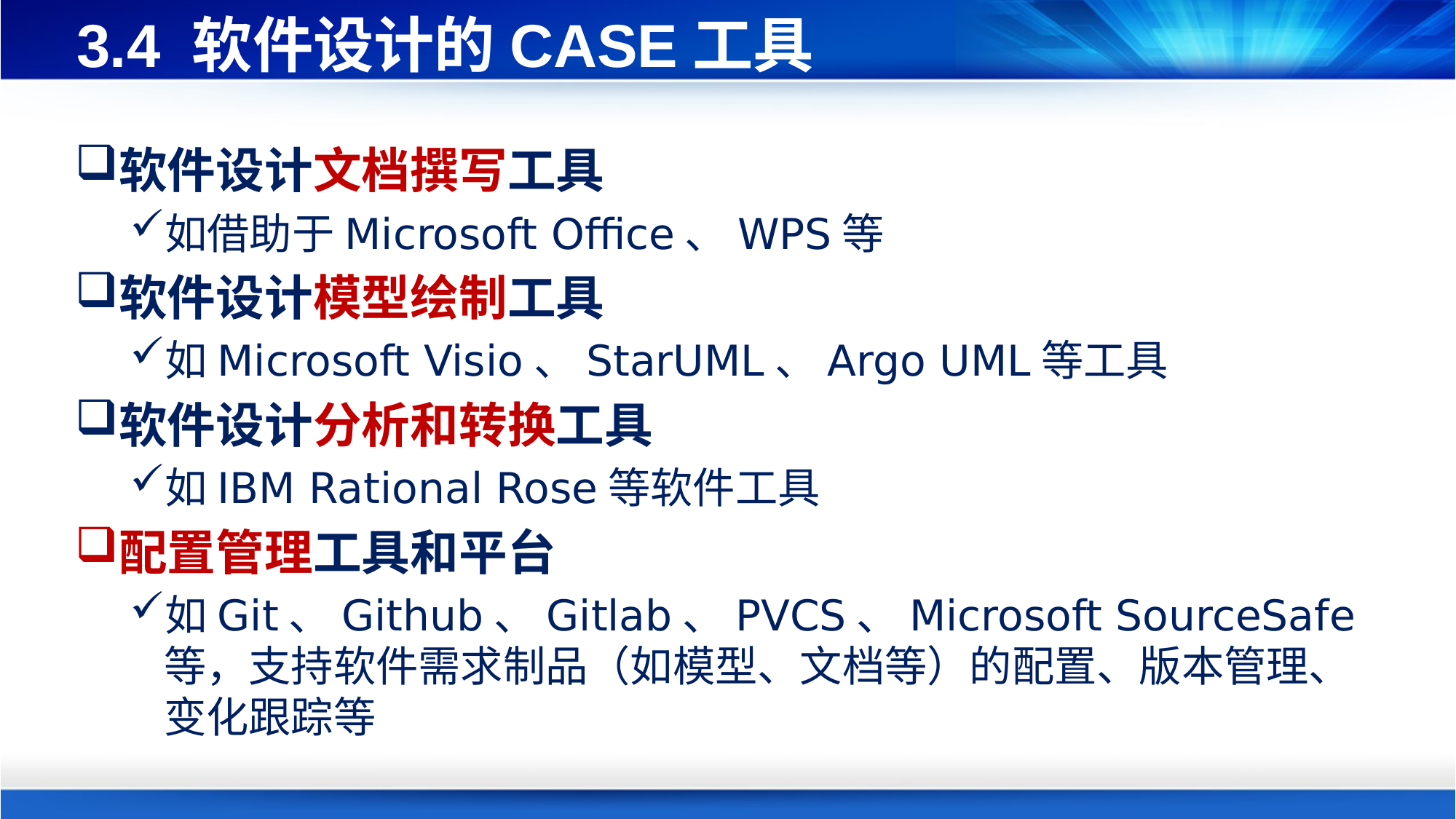

# 3.4 软件设计的CASE工具
软件设计文档撰写工具
如借助于Microsoft Office、WPS等
软件设计模型绘制工具
如Microsoft Visio、StarUML、Argo UML等工具
软件设计分析和转换工具
如IBM Rational Rose等软件工具
配置管理工具和平台
如Git、Github、Gitlab、PVCS、Microsoft SourceSafe等，支持软件需求制品（如模型、文档等）的配置、版本管理、变化跟踪等